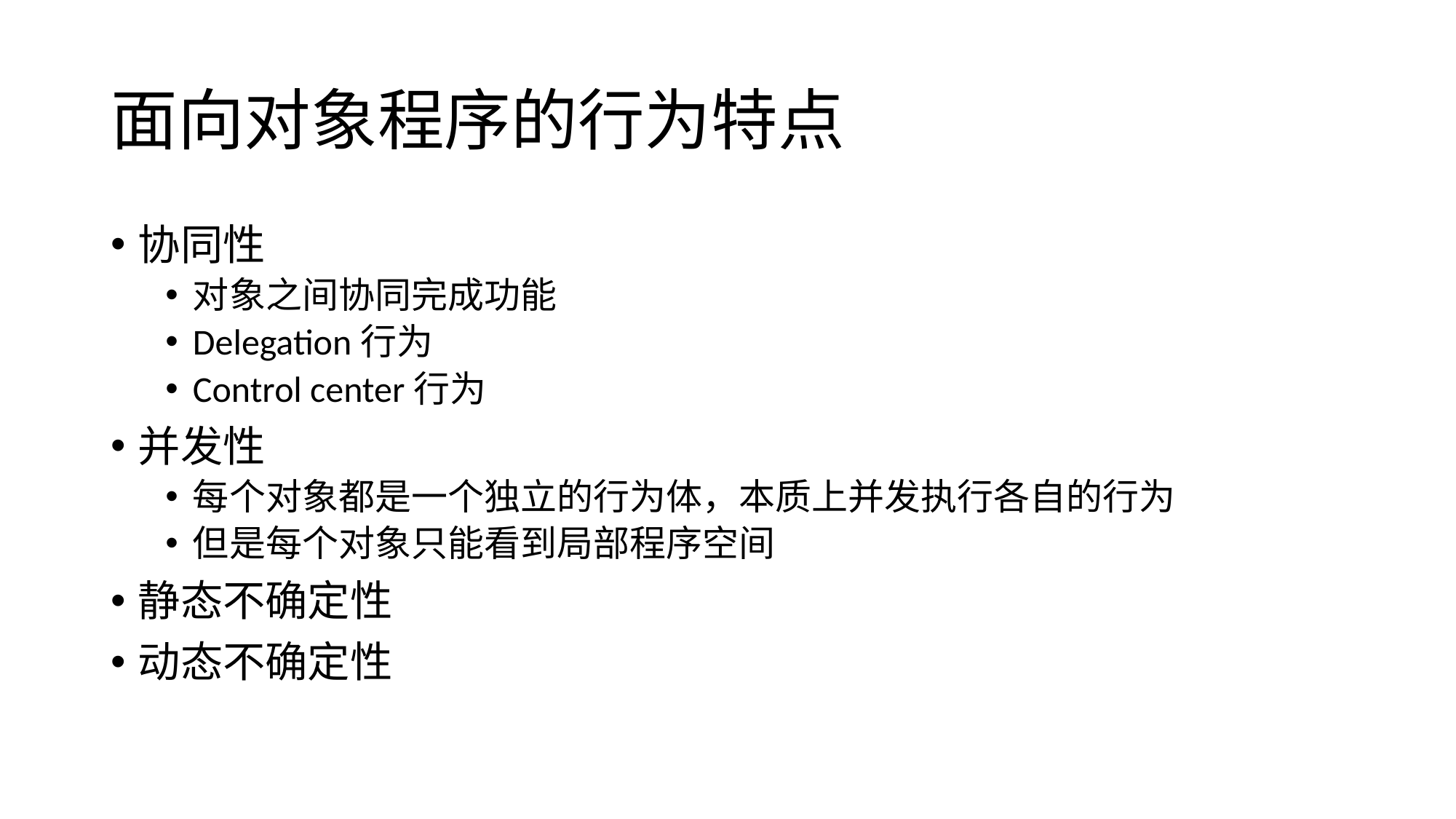

# 面向对象程序的行为特点
协同性
对象之间协同完成功能
Delegation行为
Control center行为
并发性
每个对象都是一个独立的行为体，本质上并发执行各自的行为
但是每个对象只能看到局部程序空间
静态不确定性
动态不确定性

9